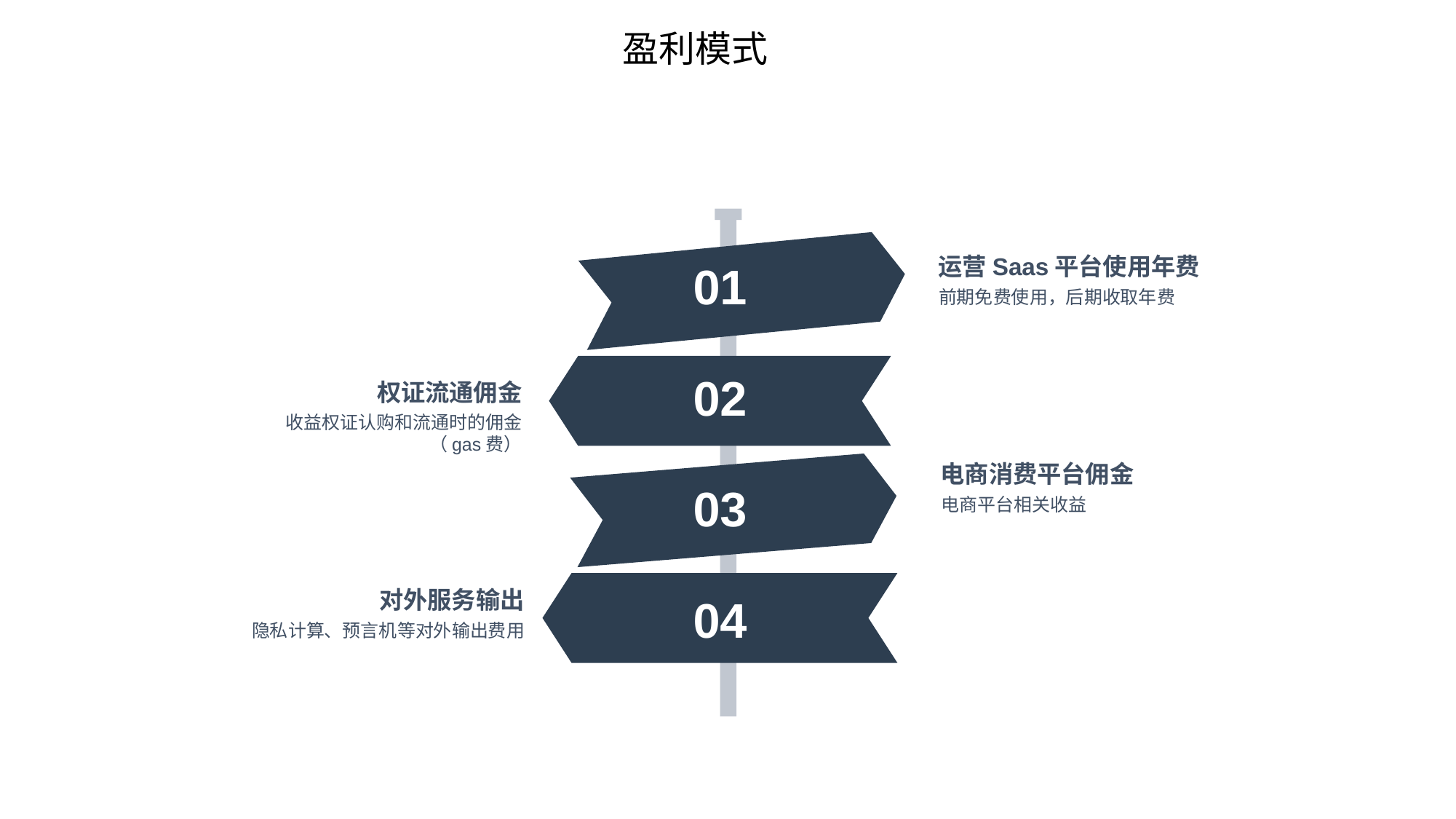

盈利模式

运营Saas平台使用年费
01
前期免费使用，后期收取年费

02
权证流通佣金
收益权证认购和流通时的佣金（gas费）
电商消费平台佣金

03
电商平台相关收益

对外服务输出
04
隐私计算、预言机等对外输出费用